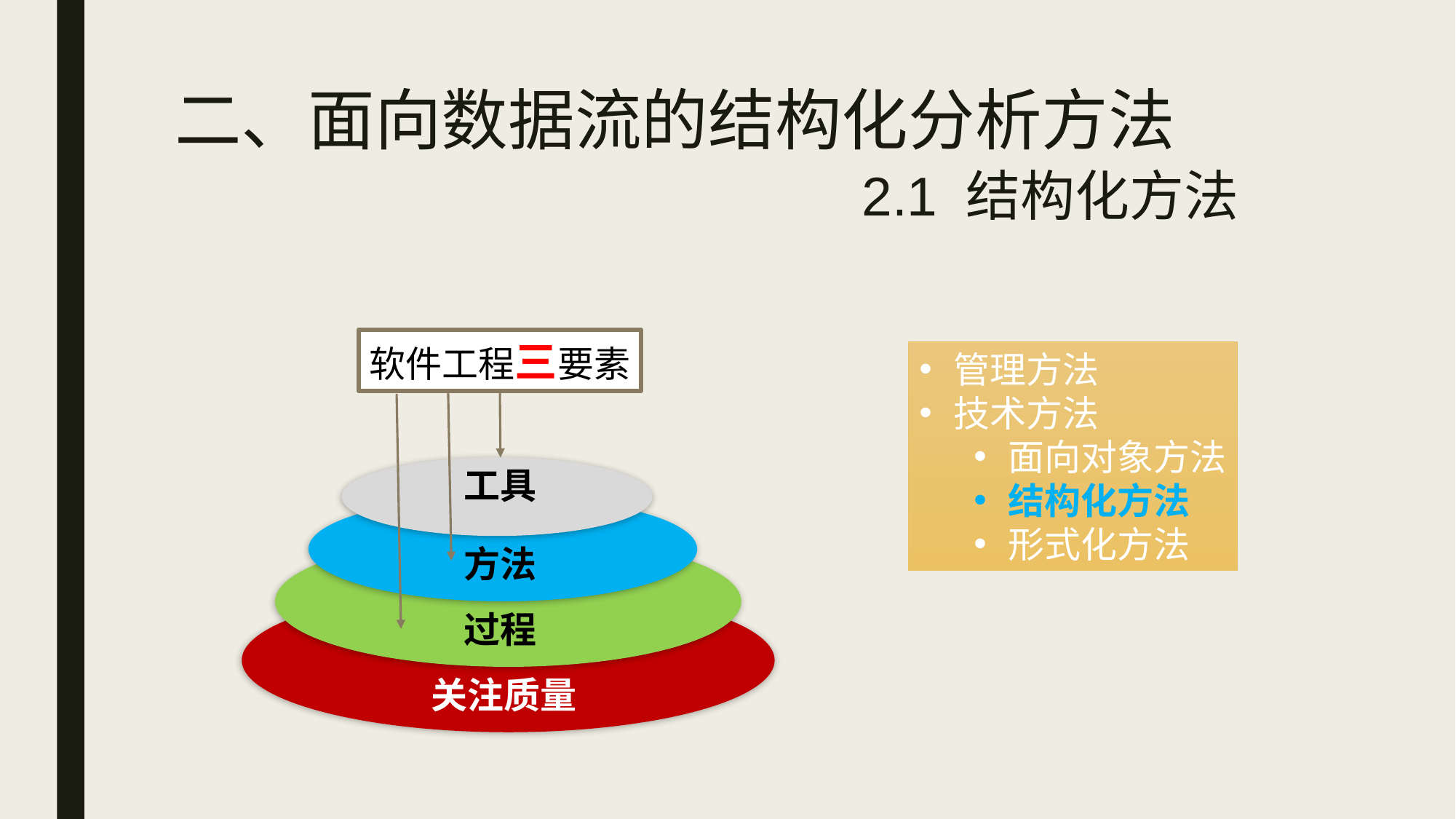

# 二、面向数据流的结构化分析方法 2.1 结构化方法
软件工程三要素
管理方法
技术方法
面向对象方法
结构化方法
形式化方法

工具

方法

过程
关注质量